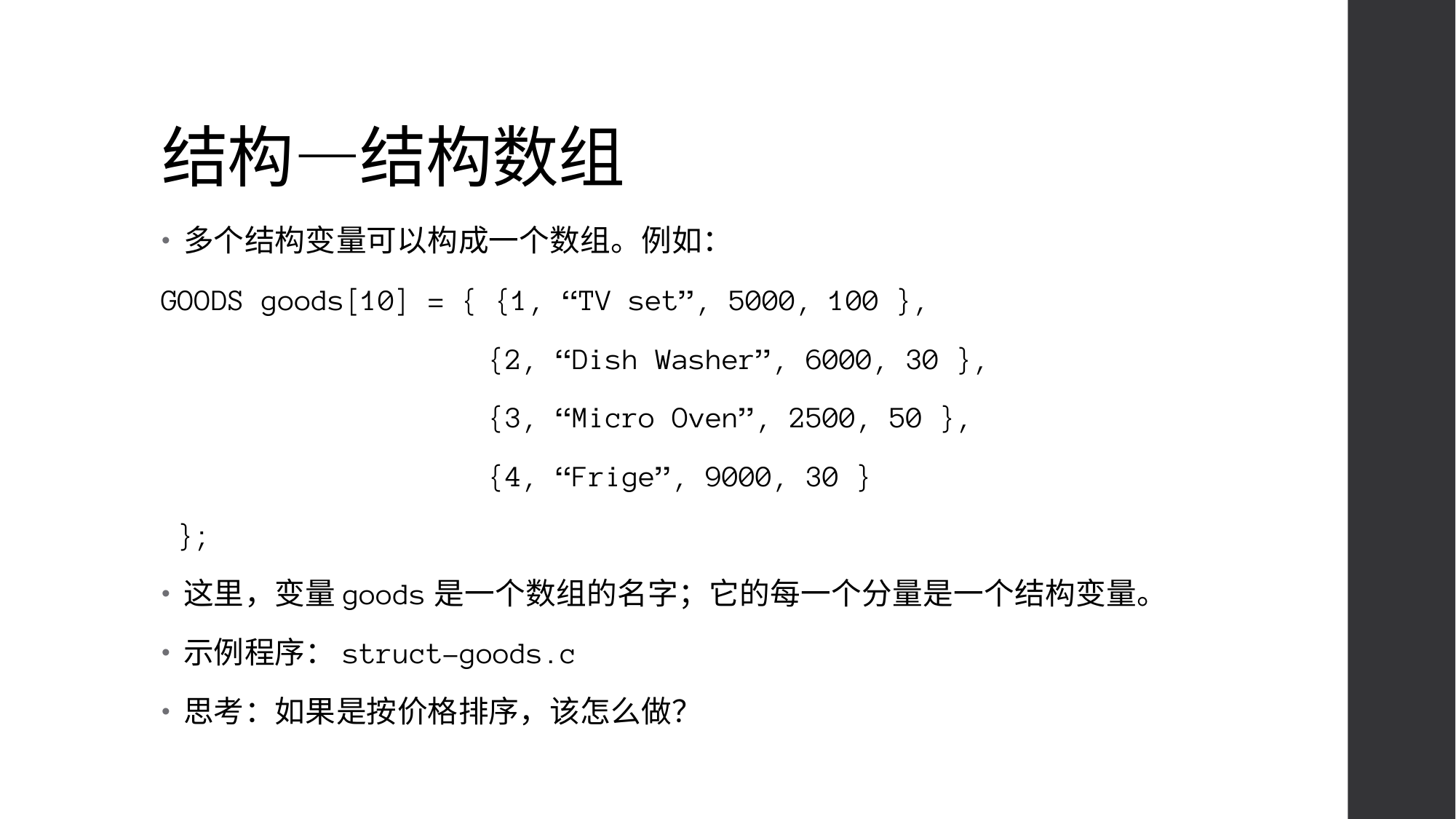

# 结构—结构数组
多个结构变量可以构成一个数组。例如：
GOODS goods[10] = { {1, “TV set”, 5000, 100 },
			{2, “Dish Washer”, 6000, 30 },
			{3, “Micro Oven”, 2500, 50 },
			{4, “Frige”, 9000, 30 }
 };
这里，变量goods是一个数组的名字；它的每一个分量是一个结构变量。
示例程序：struct-goods.c
思考：如果是按价格排序，该怎么做？